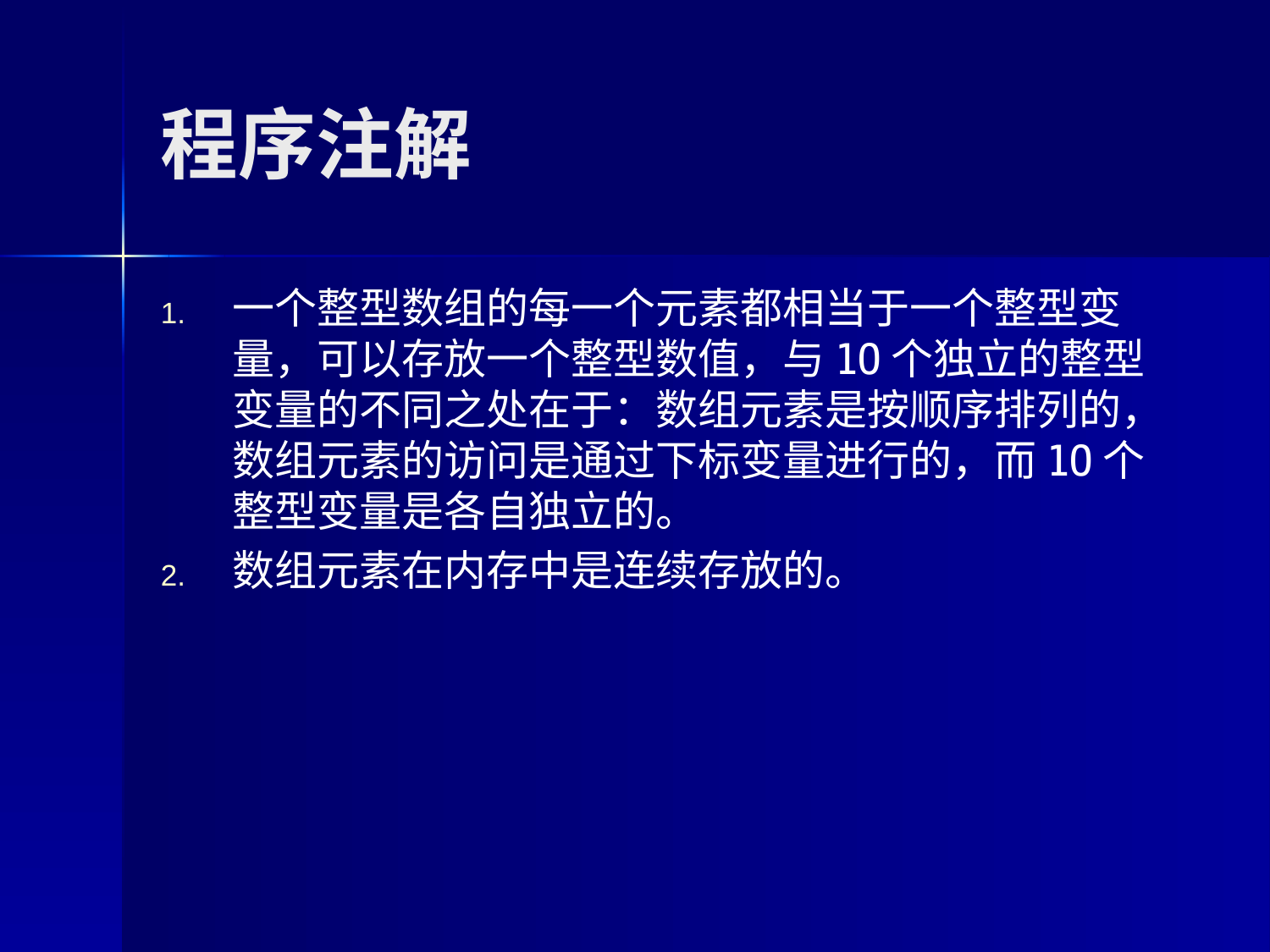

# 程序注解
一个整型数组的每一个元素都相当于一个整型变量，可以存放一个整型数值，与10个独立的整型变量的不同之处在于：数组元素是按顺序排列的，数组元素的访问是通过下标变量进行的，而10个整型变量是各自独立的。
数组元素在内存中是连续存放的。